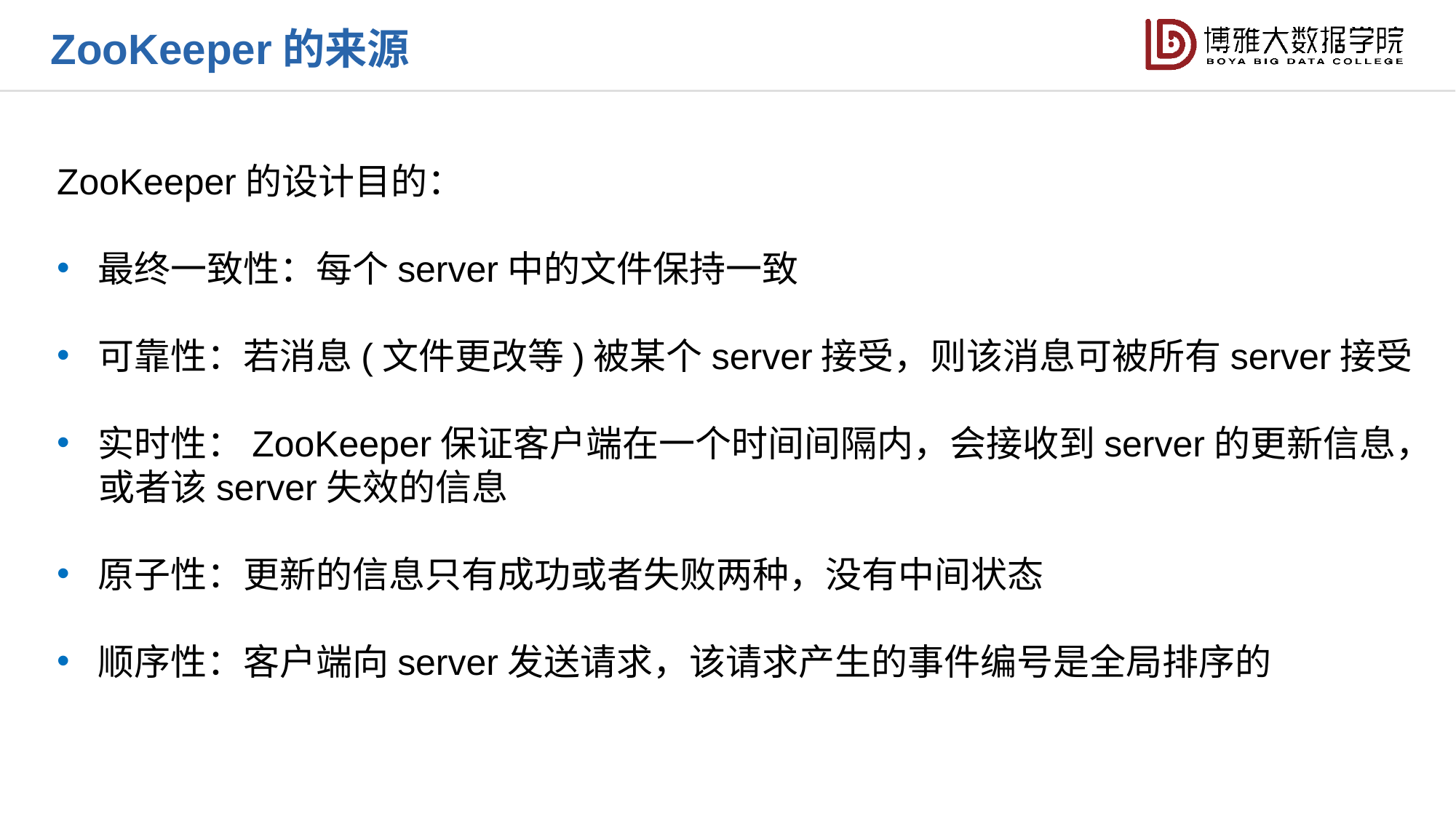

ZooKeeper的来源

ZooKeeper的设计目的：

最终一致性：每个server中的文件保持一致

可靠性：若消息(文件更改等)被某个server接受，则该消息可被所有server接受

实时性：ZooKeeper保证客户端在一个时间间隔内，会接收到server的更新信息，
    或者该server失效的信息

原子性：更新的信息只有成功或者失败两种，没有中间状态

顺序性：客户端向server发送请求，该请求产生的事件编号是全局排序的